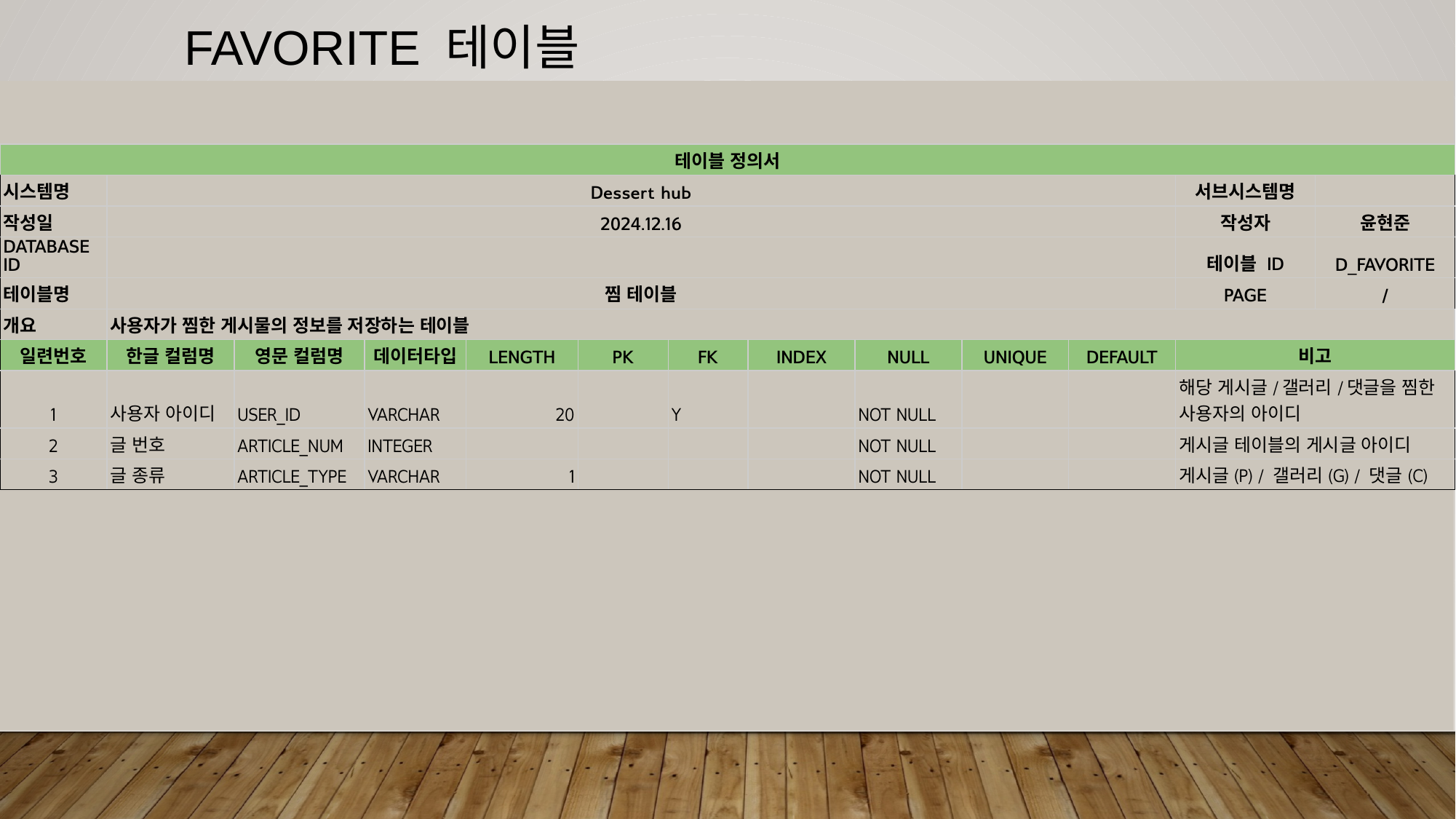

# Favorite 테이블

| 테이블 정의서 |  |  |  |  |  |  |  |  |  |  |  |  |
| --- | --- | --- | --- | --- | --- | --- | --- | --- | --- | --- | --- | --- |
| 시스템명 | Dessert hub |  |  |  |  |  |  |  |  |  | 서브시스템명 |  |
| 작성일 | 2024.12.16 |  |  |  |  |  |  |  |  |  | 작성자 | 윤현준 |
| DATABASE ID |  |  |  |  |  |  |  |  |  |  | 테이블 ID | D\_FAVORITE |
| 테이블명 | 찜 테이블 |  |  |  |  |  |  |  |  |  | PAGE | / |
| 개요 | 사용자가 찜한 게시물의 정보를 저장하는 테이블 |  |  |  |  |  |  |  |  |  |  |  |
| 일련번호 | 한글 컬럼명 | 영문 컬럼명 | 데이터타입 | LENGTH | PK | FK | INDEX | NULL | UNIQUE | DEFAULT | 비고 |  |
| 1 | 사용자 아이디 | USER\_ID | VARCHAR | 20 |  | Y |  | NOT NULL |  |  | 해당 게시글/갤러리/댓글을 찜한 사용자의 아이디 |  |
| 2 | 글 번호 | ARTICLE\_NUM | INTEGER |  |  |  |  | NOT NULL |  |  | 게시글 테이블의 게시글 아이디 |  |
| 3 | 글 종류 | ARTICLE\_TYPE | VARCHAR | 1 |  |  |  | NOT NULL |  |  | 게시글(P) / 갤러리(G) / 댓글(C) |  |